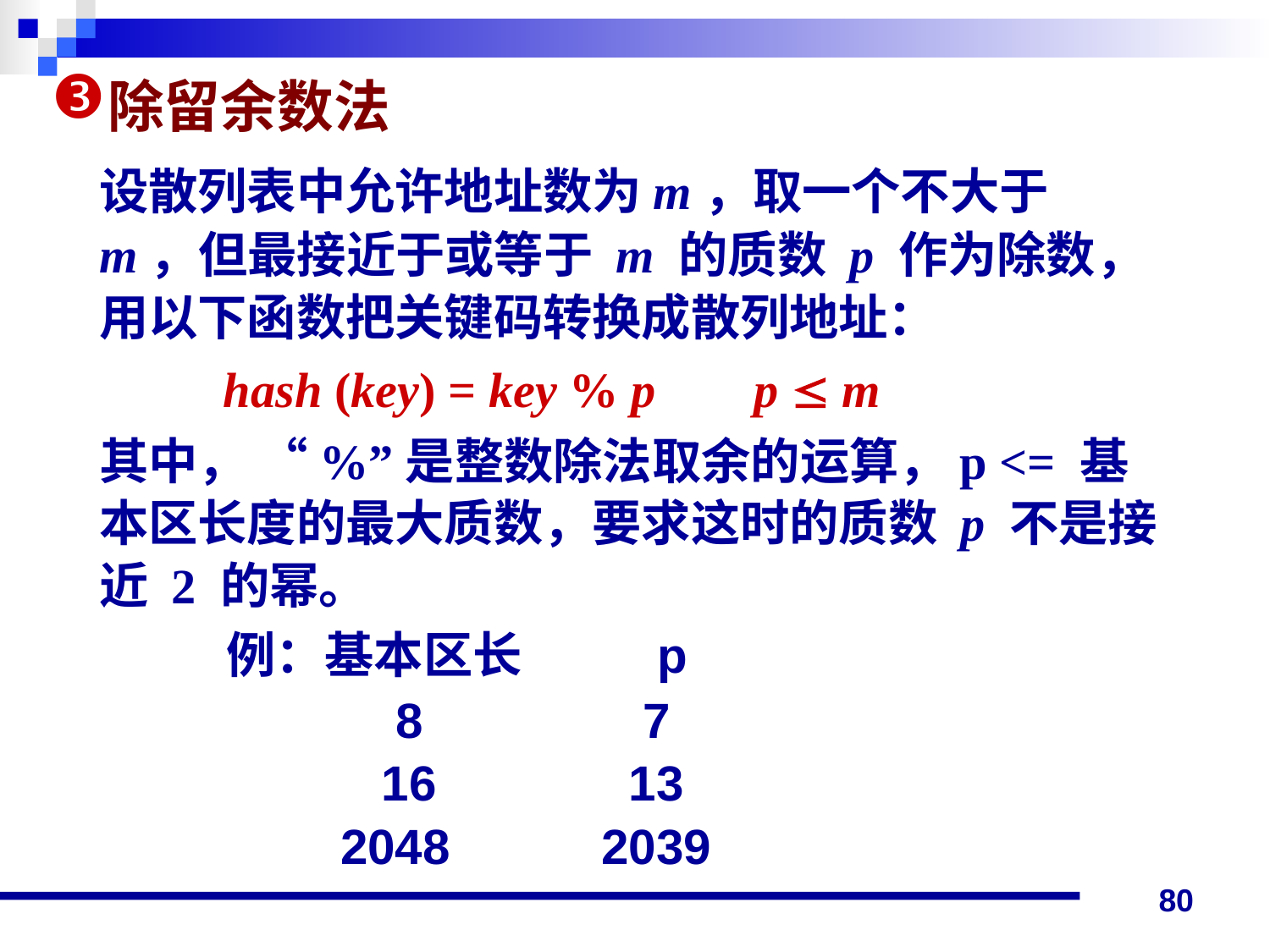

除留余数法
	设散列表中允许地址数为m，取一个不大于 m，但最接近于或等于 m 的质数 p 作为除数，用以下函数把关键码转换成散列地址：
              hash (key) = key % p        p ≤ m
	其中， “%”是整数除法取余的运算，p <= 基本区长度的最大质数，要求这时的质数 p 不是接近 2 的幂。
 		例：基本区长           p
                         8                7
                        16              13
                     2048           2039
80